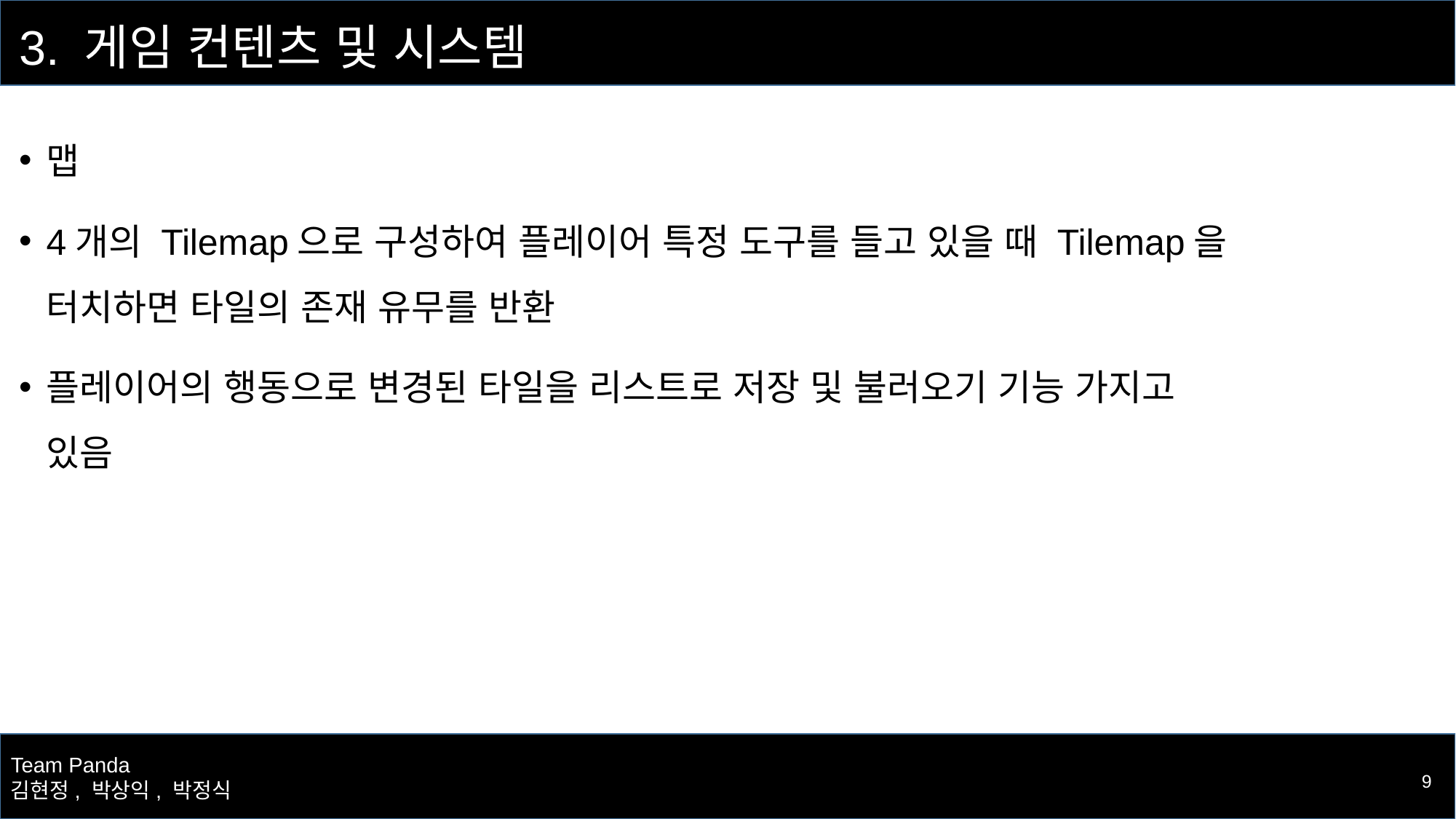

# 3. 게임 컨텐츠 및 시스템
맵
4개의 Tilemap으로 구성하여 플레이어 특정 도구를 들고 있을 때 Tilemap을 터치하면 타일의 존재 유무를 반환
플레이어의 행동으로 변경된 타일을 리스트로 저장 및 불러오기 기능 가지고 있음